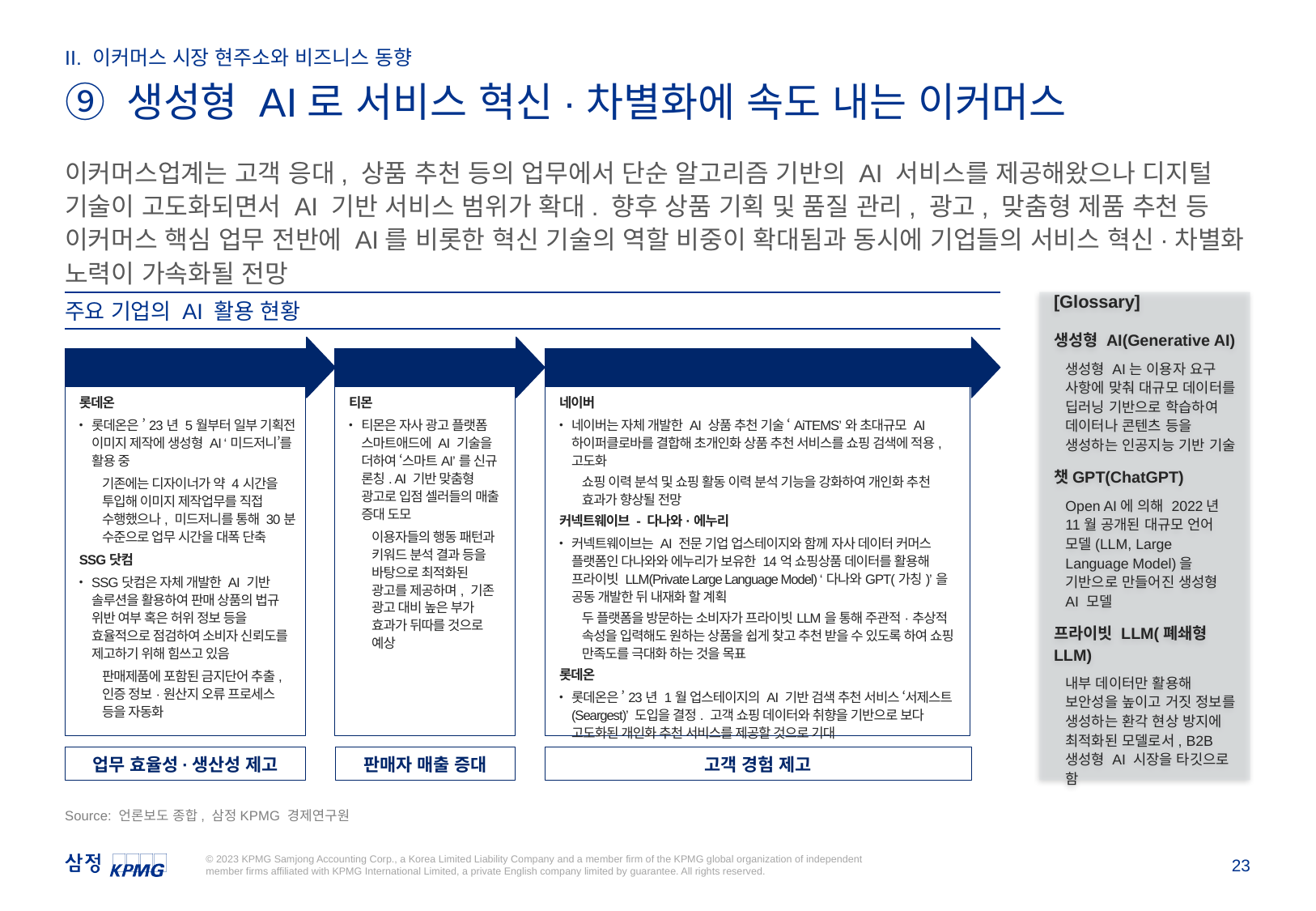

II. 이커머스 시장 현주소와 비즈니스 동향
⑨ 생성형 AI로 서비스 혁신·차별화에 속도 내는 이커머스
이커머스업계는 고객 응대, 상품 추천 등의 업무에서 단순 알고리즘 기반의 AI 서비스를 제공해왔으나 디지털 기술이 고도화되면서 AI 기반 서비스 범위가 확대. 향후 상품 기획 및 품질 관리, 광고, 맞춤형 제품 추천 등 이커머스 핵심 업무 전반에 AI를 비롯한 혁신 기술의 역할 비중이 확대됨과 동시에 기업들의 서비스 혁신·차별화 노력이 가속화될 전망
주요 기업의 AI 활용 현황
[Glossary]
생성형 AI(Generative AI)
생성형 AI는 이용자 요구 사항에 맞춰 대규모 데이터를 딥러닝 기반으로 학습하여 데이터나 콘텐츠 등을 생성하는 인공지능 기반 기술
챗GPT(ChatGPT)
Open AI에 의해 2022년 11월 공개된 대규모 언어 모델(LLM, Large Language Model)을 기반으로 만들어진 생성형 AI 모델
프라이빗 LLM(폐쇄형LLM)
내부 데이터만 활용해 보안성을 높이고 거짓 정보를 생성하는 환각 현상 방지에 최적화된 모델로서, B2B 생성형 AI 시장을 타깃으로 함
상품 기획·품질 관리
맞춤형 제품 추천·큐레이션

개인 맞춤형 광고
롯데온
롯데온은 ’23년 5월부터 일부 기획전 이미지 제작에 생성형 AI ‘미드저니’를 활용 중
기존에는 디자이너가 약 4시간을 투입해 이미지 제작업무를 직접 수행했으나, 미드저니를 통해 30분 수준으로 업무 시간을 대폭 단축
SSG닷컴
SSG닷컴은 자체 개발한 AI 기반 솔루션을 활용하여 판매 상품의 법규 위반 여부 혹은 허위 정보 등을 효율적으로 점검하여 소비자 신뢰도를 제고하기 위해 힘쓰고 있음
판매제품에 포함된 금지단어 추출, 인증 정보·원산지 오류 프로세스 등을 자동화
티몬
티몬은 자사 광고 플랫폼 스마트애드에 AI 기술을 더하여 ‘스마트AI’를 신규 론칭. AI 기반 맞춤형 광고로 입점 셀러들의 매출 증대 도모
이용자들의 행동 패턴과 키워드 분석 결과 등을 바탕으로 최적화된 광고를 제공하며, 기존 광고 대비 높은 부가 효과가 뒤따를 것으로 예상
네이버
네이버는 자체 개발한 AI 상품 추천 기술 ‘AiTEMS’와 초대규모 AI 하이퍼클로바를 결합해 초개인화 상품 추천 서비스를 쇼핑 검색에 적용, 고도화
쇼핑 이력 분석 및 쇼핑 활동 이력 분석 기능을 강화하여 개인화 추천 효과가 향상될 전망
커넥트웨이브 - 다나와·에누리
커넥트웨이브는 AI 전문 기업 업스테이지와 함께 자사 데이터 커머스 플랫폼인 다나와와 에누리가 보유한 14억 쇼핑상품 데이터를 활용해 프라이빗 LLM(Private Large Language Model) ‘다나와GPT(가칭)’을 공동 개발한 뒤 내재화 할 계획
두 플랫폼을 방문하는 소비자가 프라이빗LLM을 통해 주관적·추상적 속성을 입력해도 원하는 상품을 쉽게 찾고 추천 받을 수 있도록 하여 쇼핑 만족도를 극대화 하는 것을 목표
롯데온
롯데온은 ’23년 1월 업스테이지의 AI 기반 검색 추천 서비스 ‘서제스트(Seargest)’ 도입을 결정. 고객 쇼핑 데이터와 취향을 기반으로 보다 고도화된 개인화 추천 서비스를 제공할 것으로 기대
업무 효율성·생산성 제고
판매자 매출 증대
고객 경험 제고
Source: 언론보도 종합, 삼정KPMG 경제연구원